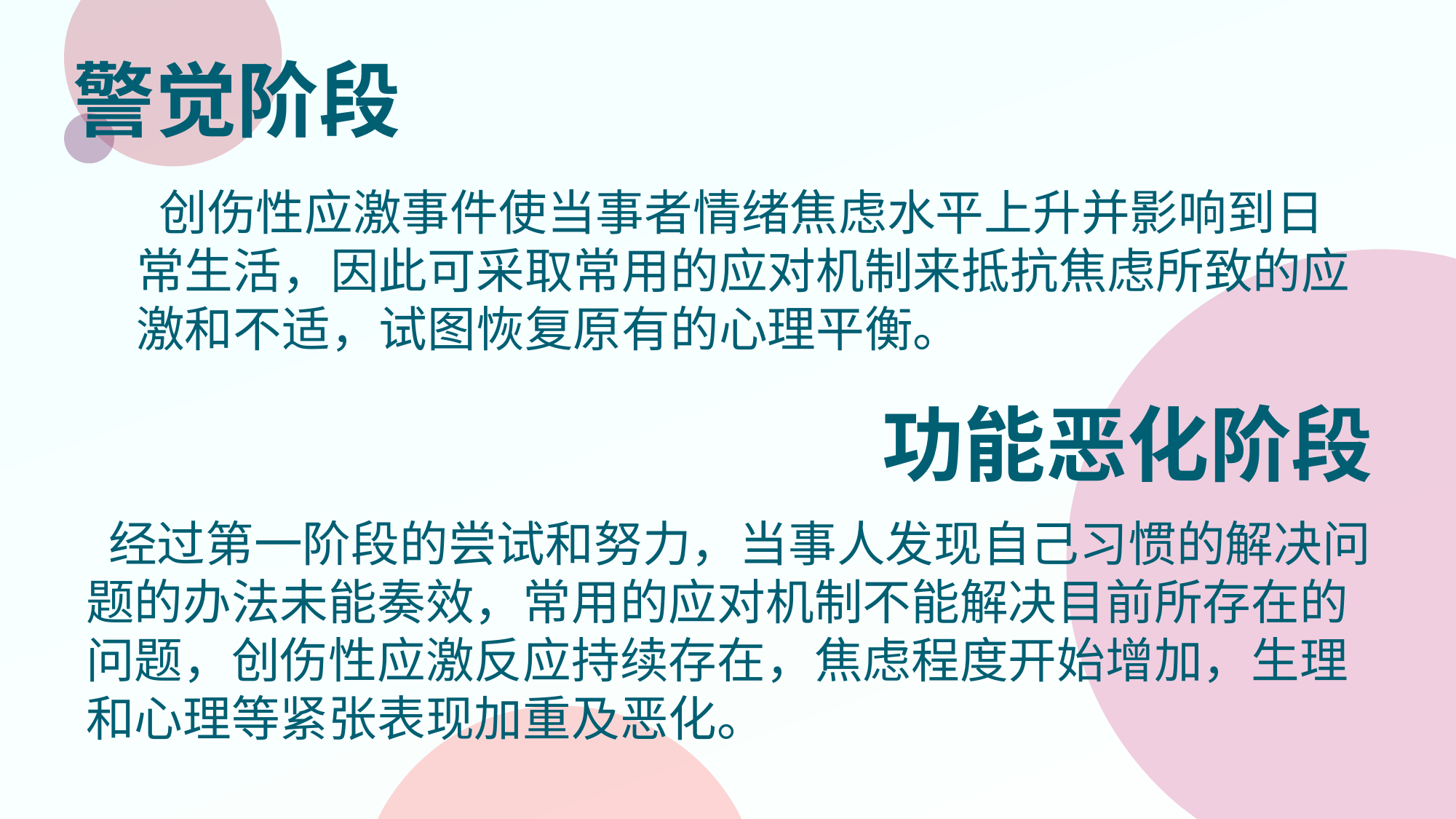

# 警觉阶段
 创伤性应激事件使当事者情绪焦虑水平上升并影响到日常生活，因此可采取常用的应对机制来抵抗焦虑所致的应激和不适，试图恢复原有的心理平衡。

功能恶化阶段
 经过第一阶段的尝试和努力，当事人发现自己习惯的解决问题的办法未能奏效，常用的应对机制不能解决目前所存在的问题，创伤性应激反应持续存在，焦虑程度开始增加，生理和心理等紧张表现加重及恶化。